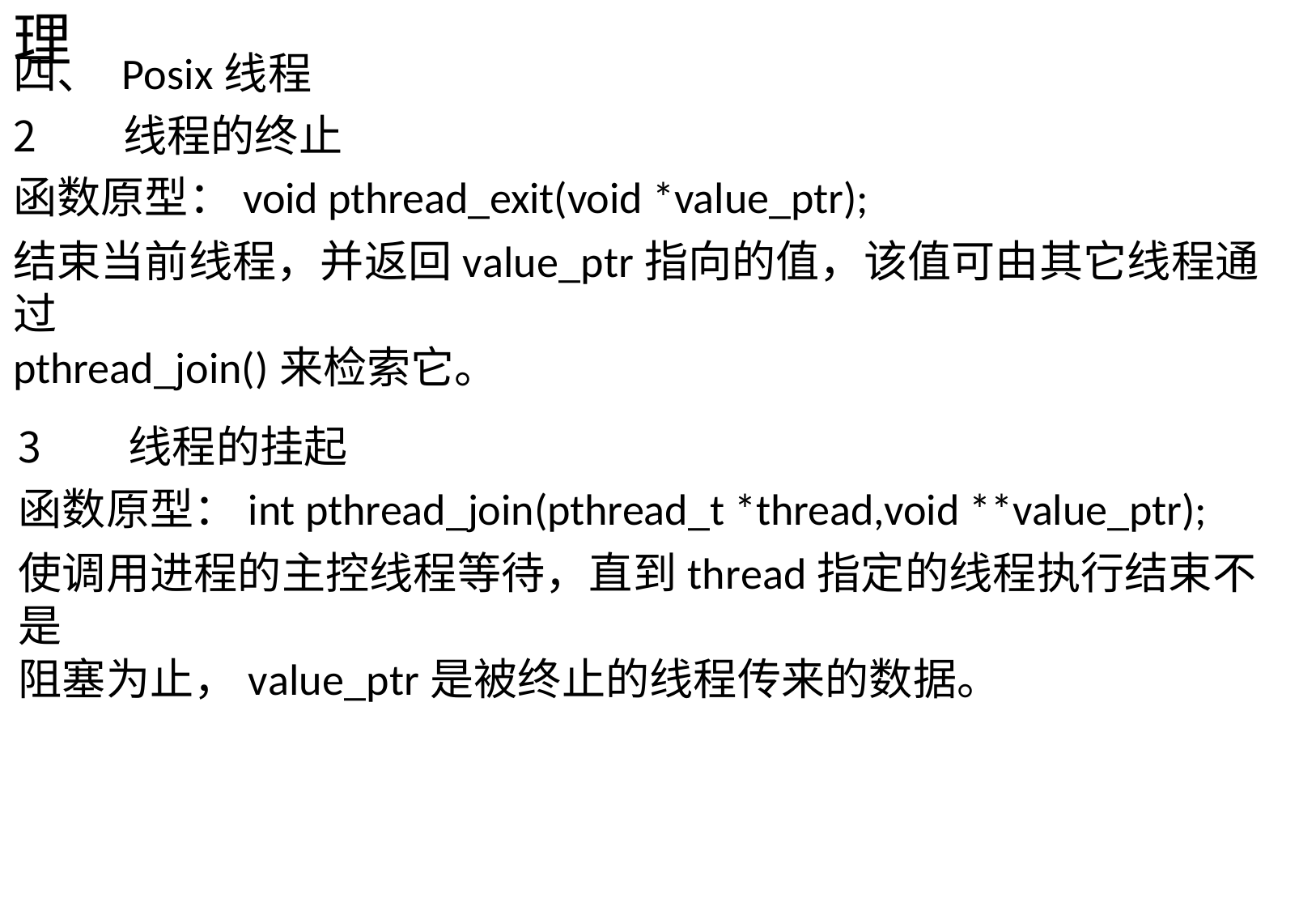

# 9.3 Linux的进程管理
四、 Posix线程
线程的终止
函数原型：void pthread_exit(void *value_ptr);
结束当前线程，并返回value_ptr指向的值，该值可由其它线程通过
pthread_join()来检索它。
线程的挂起
函数原型：int pthread_join(pthread_t *thread,void **value_ptr);
使调用进程的主控线程等待，直到thread指定的线程执行结束不是
阻塞为止，value_ptr是被终止的线程传来的数据。